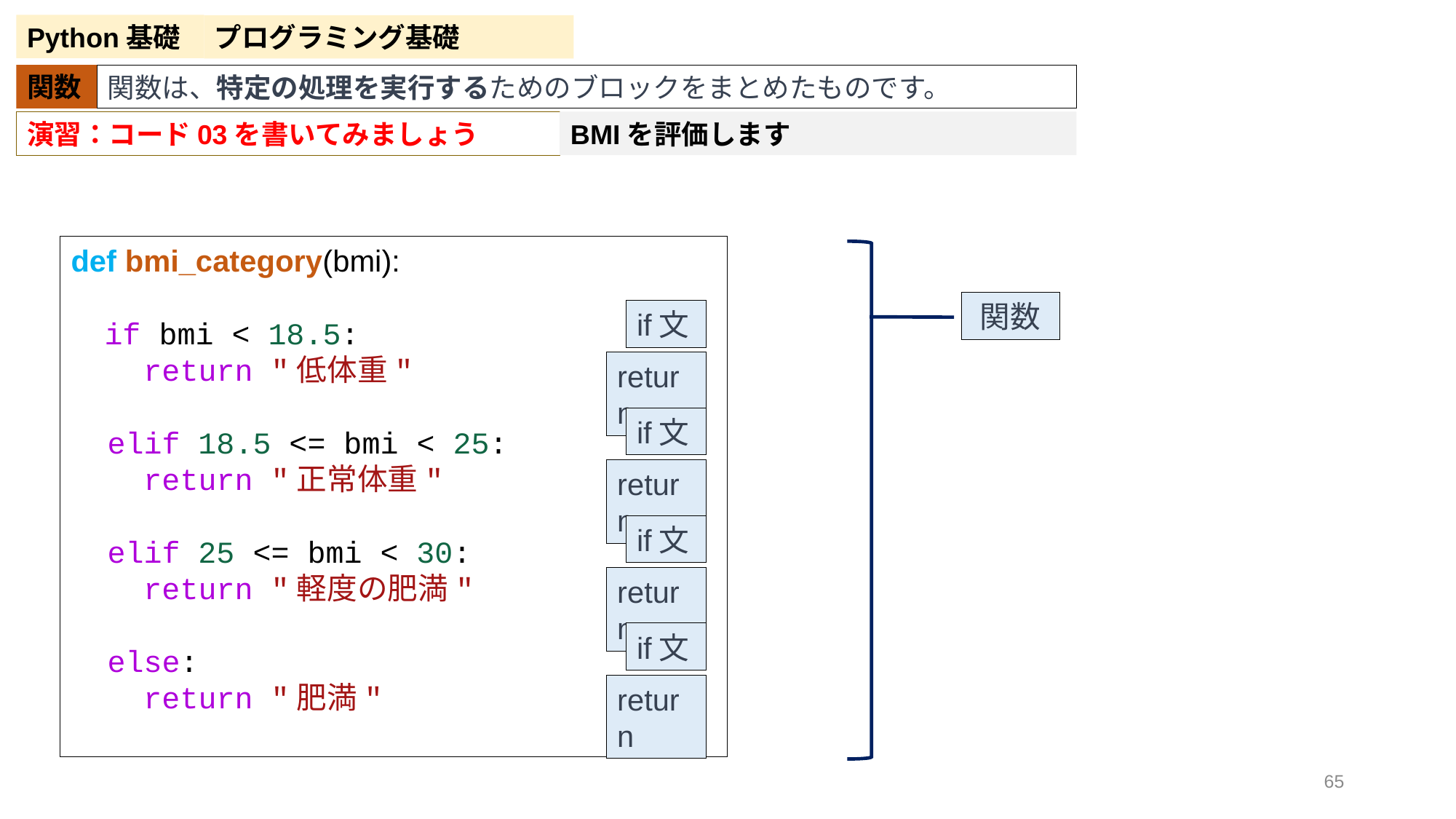

Python基礎
プログラミング基礎
関数
関数は、特定の処理を実行するためのブロックをまとめたものです。
BMIを評価します
演習：コード03を書いてみましょう
def bmi_category(bmi):

    if bmi < 18.5:
    return "低体重"

  elif 18.5 <= bmi < 25:
    return "正常体重"

  elif 25 <= bmi < 30:
    return "軽度の肥満"

  else:
    return "肥満"

関数
if文
return
if文
return
if文
return
if文
return
65